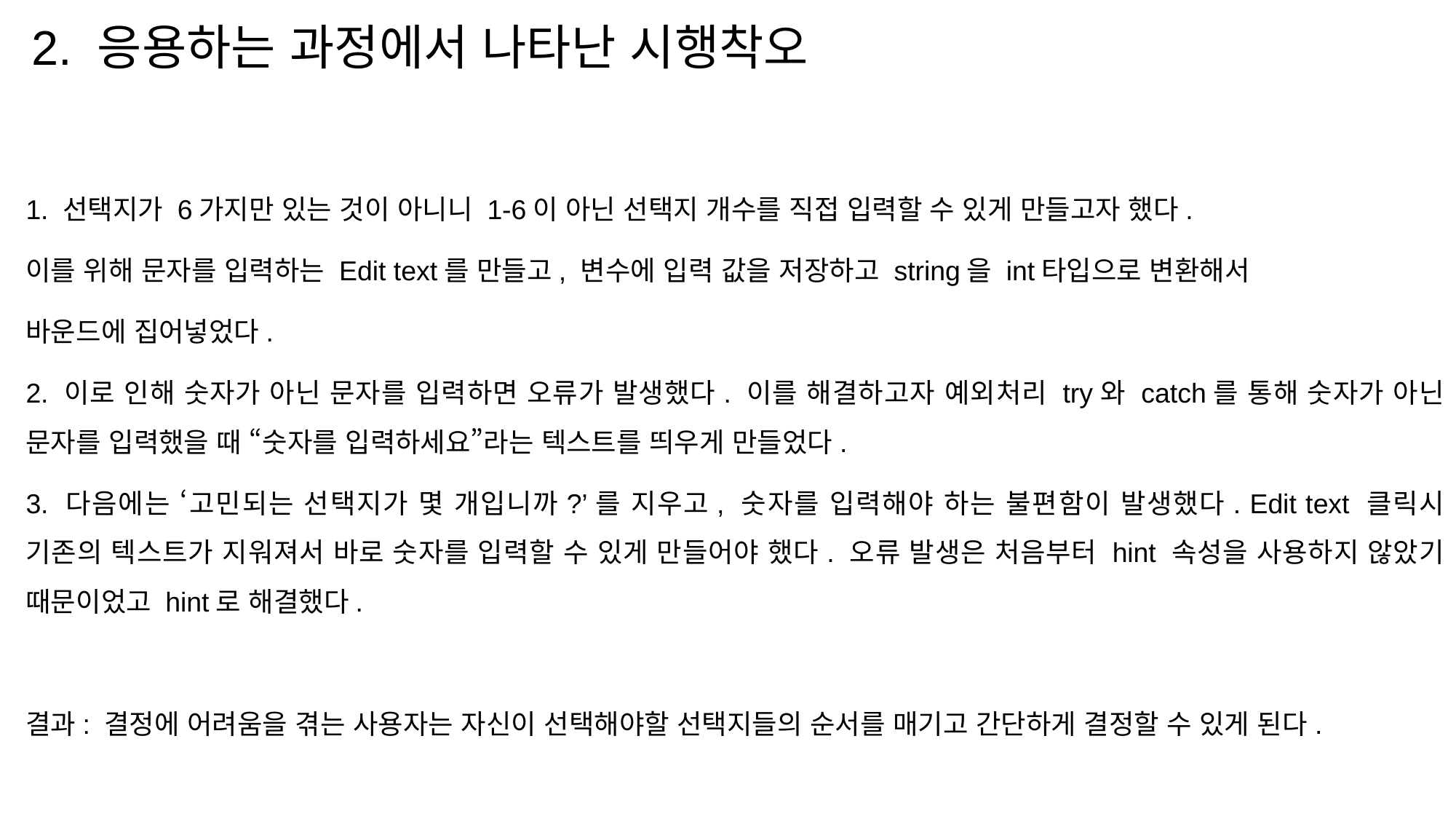

2. 응용하는 과정에서 나타난 시행착오
1. 선택지가 6가지만 있는 것이 아니니 1-6이 아닌 선택지 개수를 직접 입력할 수 있게 만들고자 했다.
이를 위해 문자를 입력하는 Edit text를 만들고, 변수에 입력 값을 저장하고 string을 int타입으로 변환해서
바운드에 집어넣었다.
2. 이로 인해 숫자가 아닌 문자를 입력하면 오류가 발생했다. 이를 해결하고자 예외처리 try와 catch를 통해 숫자가 아닌 문자를 입력했을 때 “숫자를 입력하세요”라는 텍스트를 띄우게 만들었다.
3. 다음에는 ‘고민되는 선택지가 몇 개입니까?’를 지우고, 숫자를 입력해야 하는 불편함이 발생했다. Edit text 클릭시 기존의 텍스트가 지워져서 바로 숫자를 입력할 수 있게 만들어야 했다. 오류 발생은 처음부터 hint 속성을 사용하지 않았기 때문이었고 hint로 해결했다.

결과: 결정에 어려움을 겪는 사용자는 자신이 선택해야할 선택지들의 순서를 매기고 간단하게 결정할 수 있게 된다.